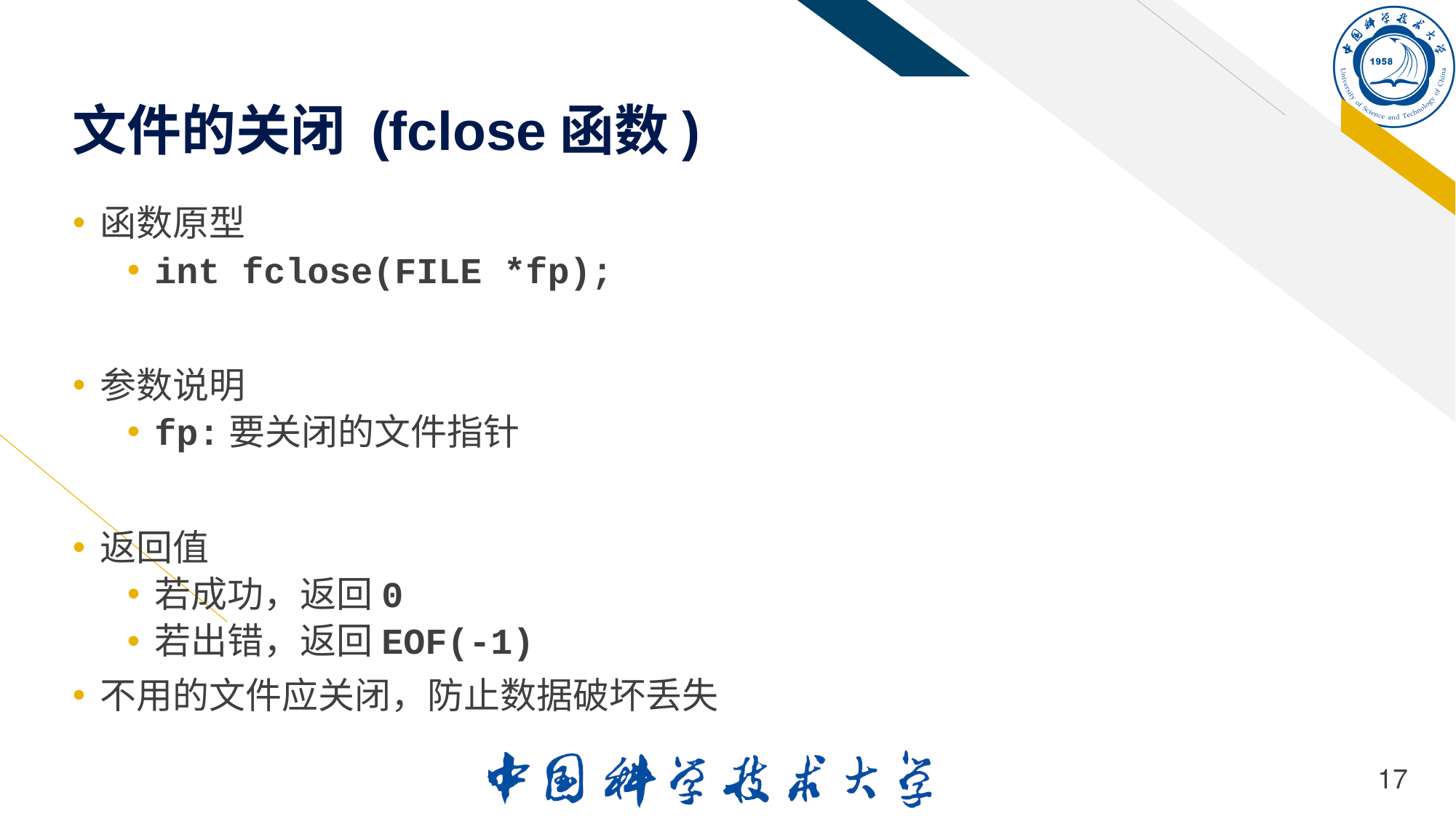

# 文件的关闭 (fclose函数)
函数原型
int fclose(FILE *fp);

参数说明
fp:要关闭的文件指针

返回值
若成功，返回0
若出错，返回EOF(-1)
不用的文件应关闭，防止数据破坏丢失
17